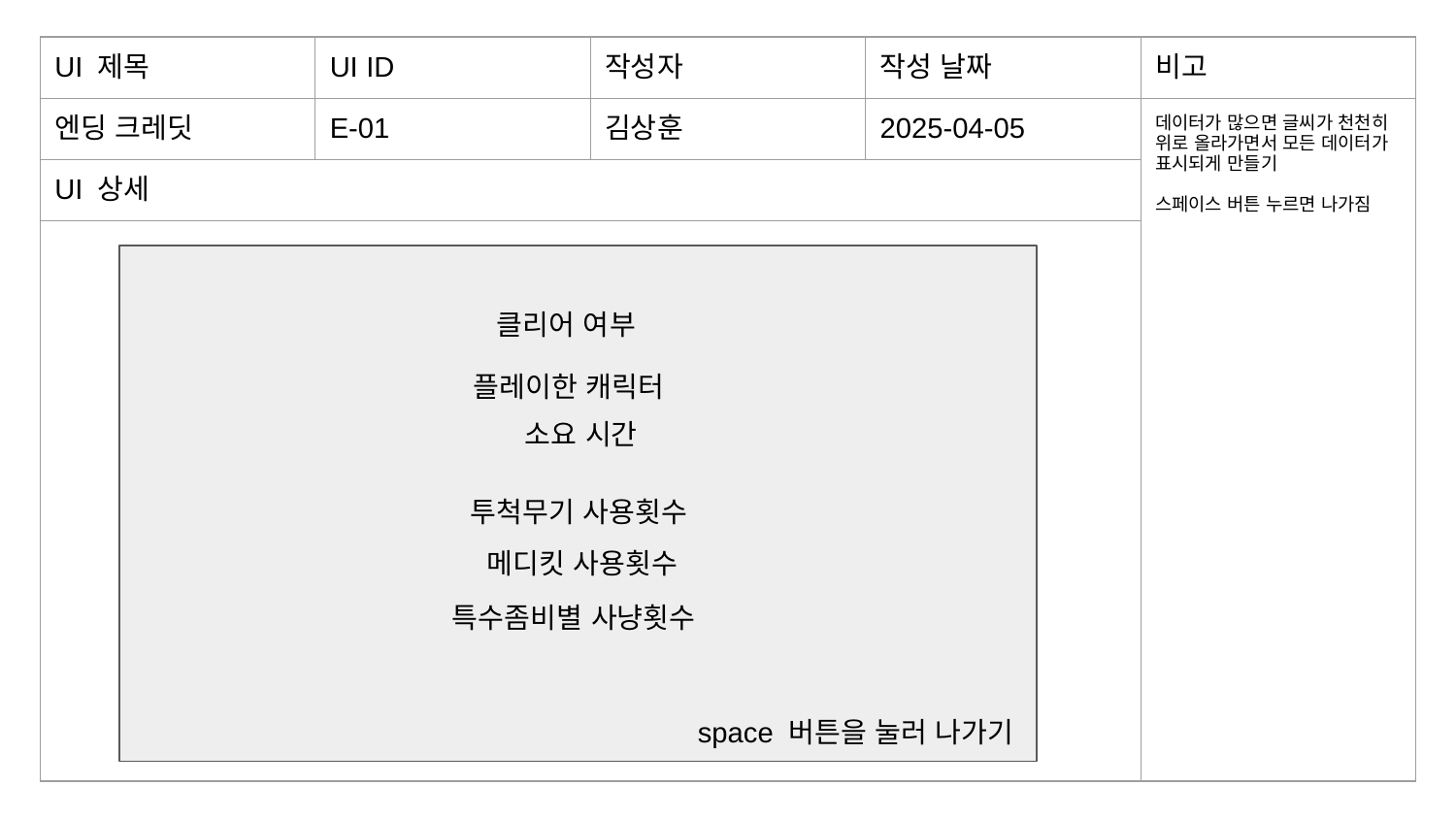

| UI 제목 | UI ID | 작성자 | 작성 날짜 | 비고 |
| --- | --- | --- | --- | --- |
| 엔딩 크레딧 | E-01 | 김상훈 | 2025-04-05 | 데이터가 많으면 글씨가 천천히 위로 올라가면서 모든 데이터가 표시되게 만들기 스페이스 버튼 누르면 나가짐 |
| UI 상세 |  |  |  |  |
|  |  |  |  |  |

클리어 여부
플레이한 캐릭터
소요 시간
투척무기 사용횟수
메디킷 사용횟수
특수좀비별 사냥횟수
space 버튼을 눌러 나가기